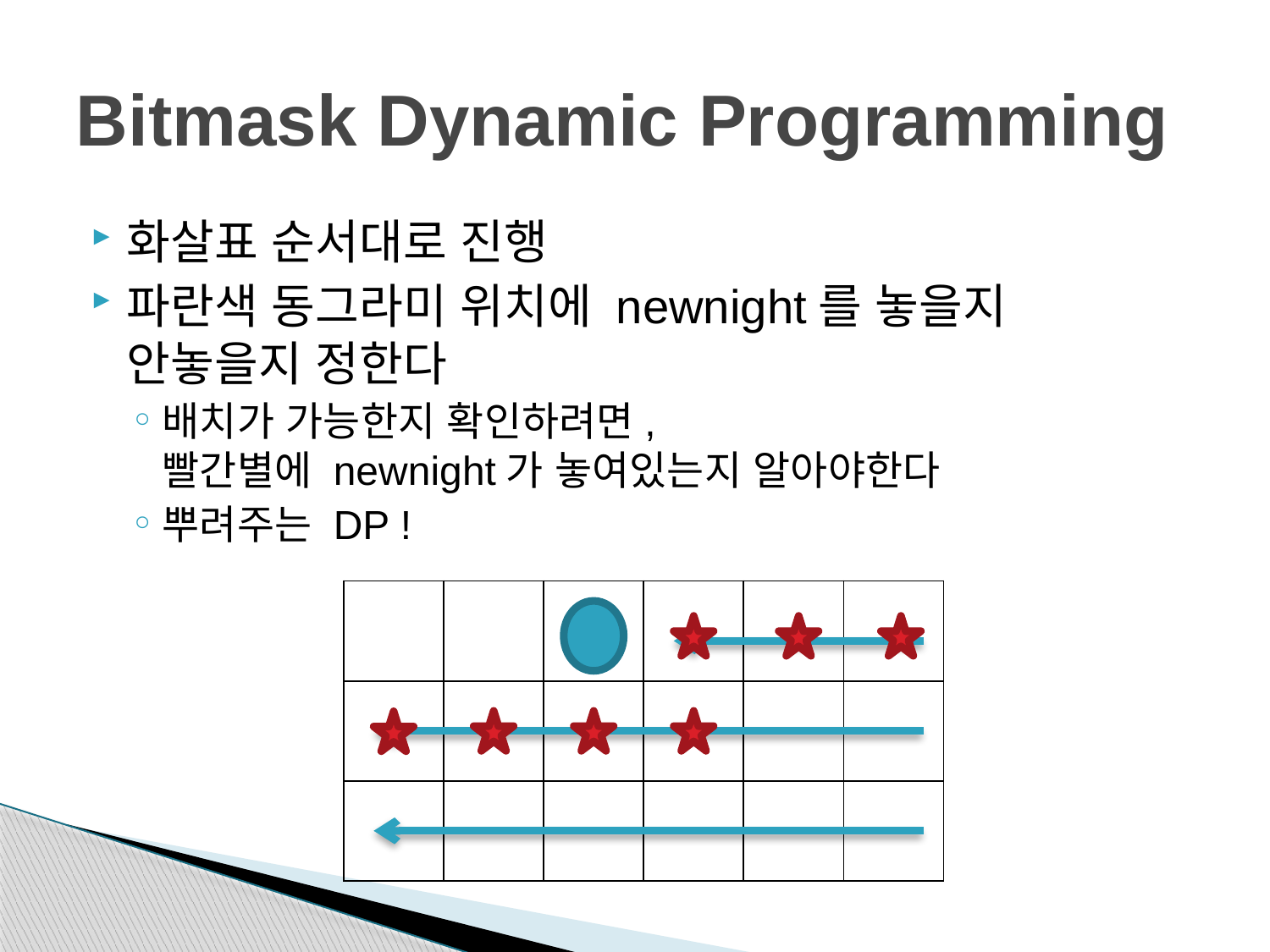

# Bitmask Dynamic Programming
화살표 순서대로 진행
파란색 동그라미 위치에 newnight를 놓을지 안놓을지 정한다
배치가 가능한지 확인하려면,
빨간별에 newnight가 놓여있는지 알아야한다
뿌려주는 DP !
|  |  |  |  |  |  |
| --- | --- | --- | --- | --- | --- |
|  |  |  |  |  |  |
|  |  |  |  |  |  |